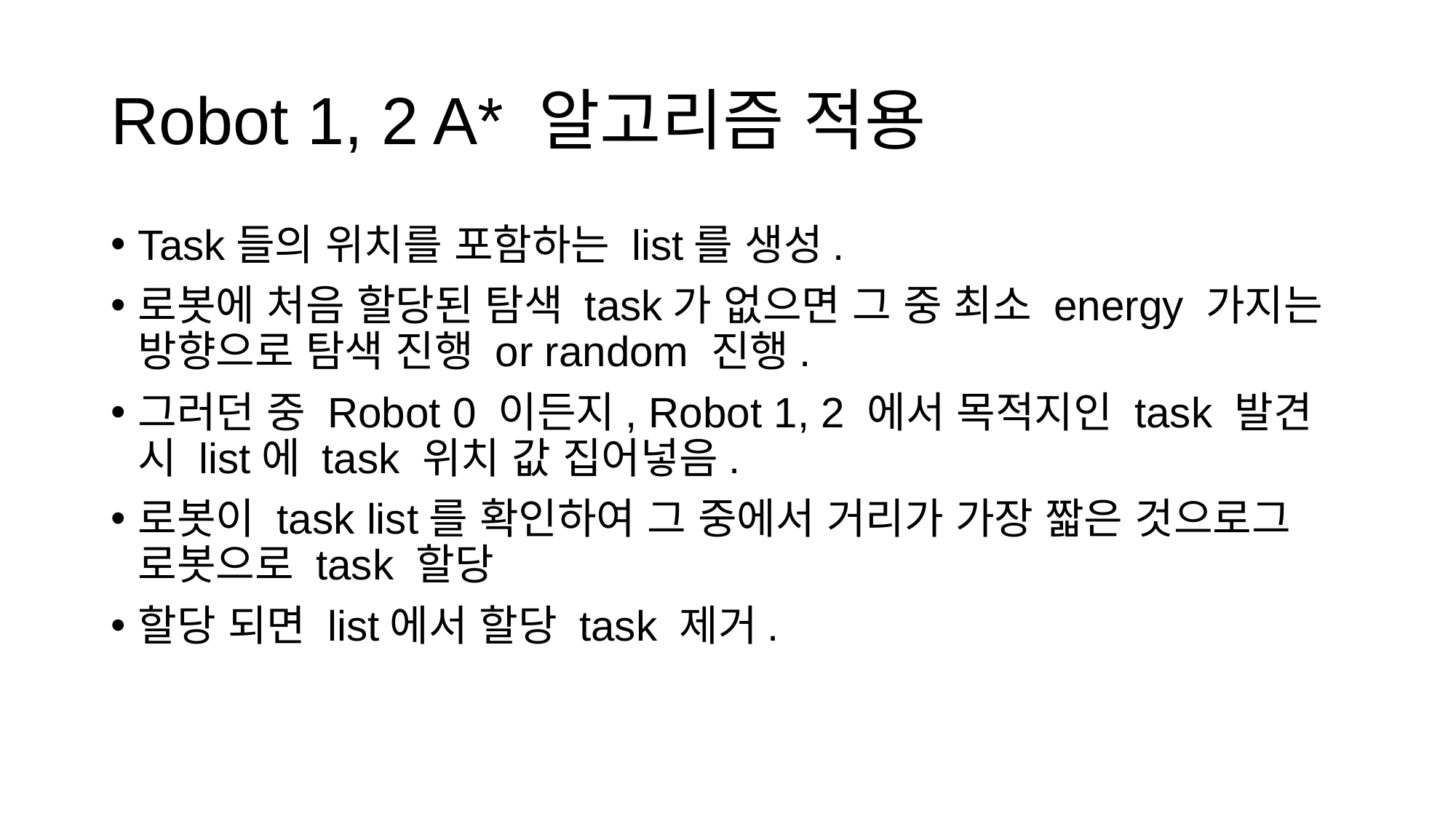

# Robot 1, 2 A* 알고리즘 적용
Task들의 위치를 포함하는 list를 생성.
로봇에 처음 할당된 탐색 task가 없으면 그 중 최소 energy 가지는 방향으로 탐색 진행 or random 진행.
그러던 중 Robot 0 이든지, Robot 1, 2 에서 목적지인 task 발견 시 list에 task 위치 값 집어넣음.
로봇이 task list를 확인하여 그 중에서 거리가 가장 짧은 것으로그 로봇으로 task 할당
할당 되면 list에서 할당 task 제거.